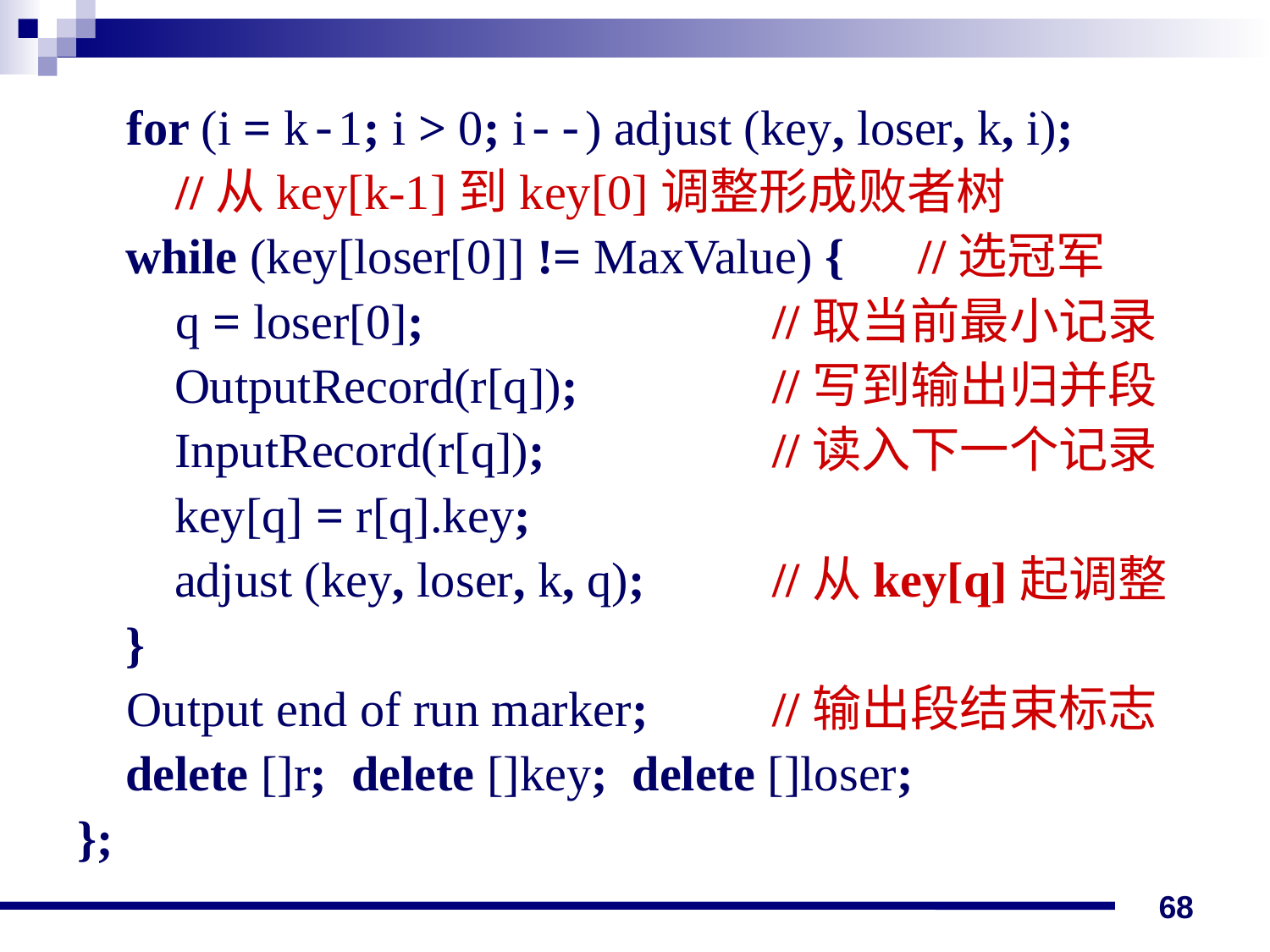

for (i = k-1; i > 0; i--) adjust (key, loser, k, i);
        //从key[k-1]到key[0]调整形成败者树
   	while (key[loser[0]] != MaxValue) {      //选冠军
        q = loser[0];			 //取当前最小记录
 	    OutputRecord(r[q]);		 //写到输出归并段
 	    InputRecord(r[q]);		 //读入下一个记录
 	    key[q] = r[q].key;
	    adjust (key, loser, k, q); 	 //从key[q]起调整
   	}
    Output end of run marker; 	 //输出段结束标志
   	delete []r;  delete []key;  delete []loser;
};
68